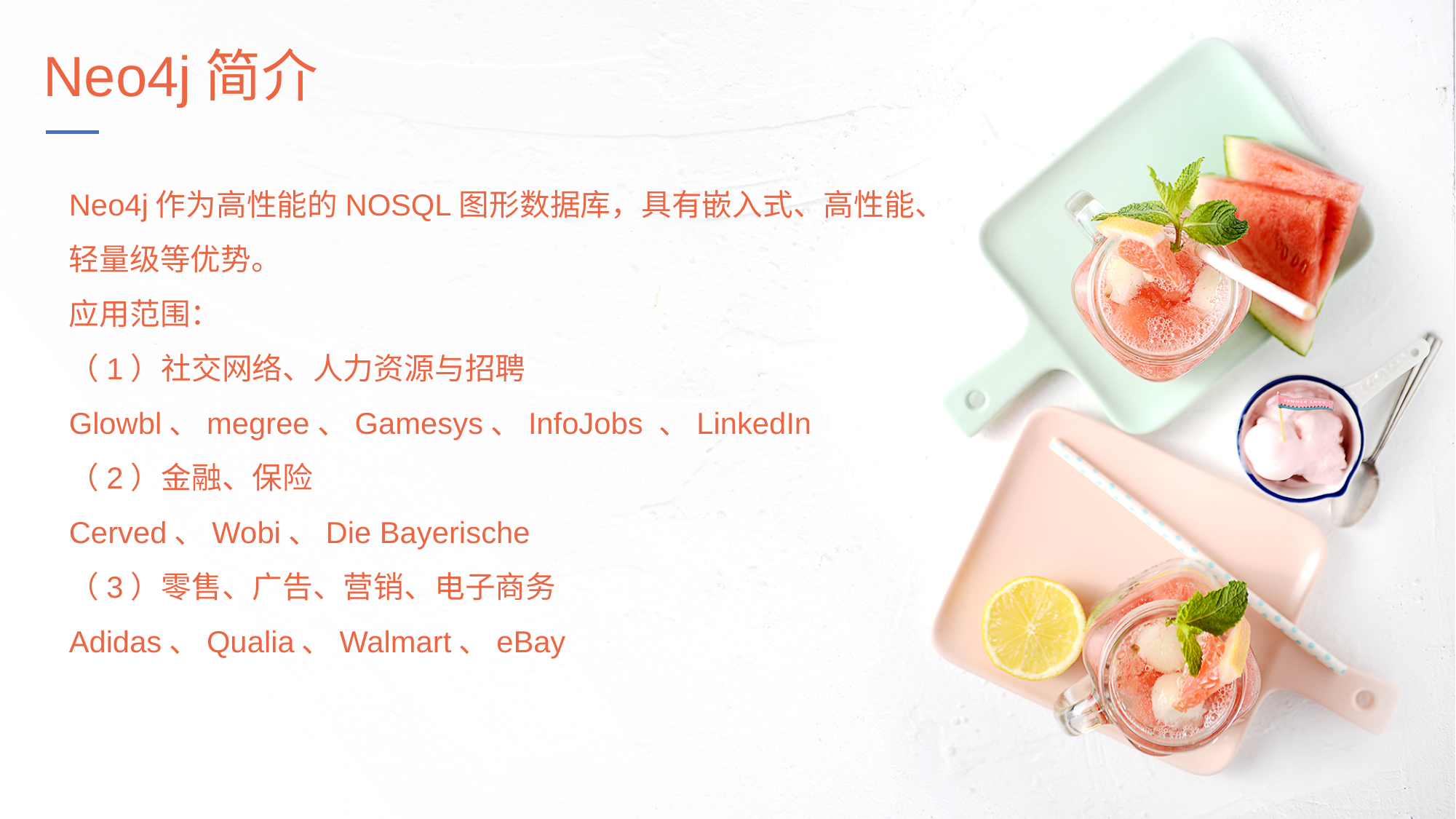

Neo4j简介
Neo4j作为高性能的NOSQL图形数据库，具有嵌入式、高性能、轻量级等优势。
应用范围：
（1）社交网络、人力资源与招聘
Glowbl、megree、Gamesys、InfoJobs 、LinkedIn
（2）金融、保险
Cerved、Wobi、Die Bayerische
（3）零售、广告、营销、电子商务
Adidas、Qualia、Walmart、eBay